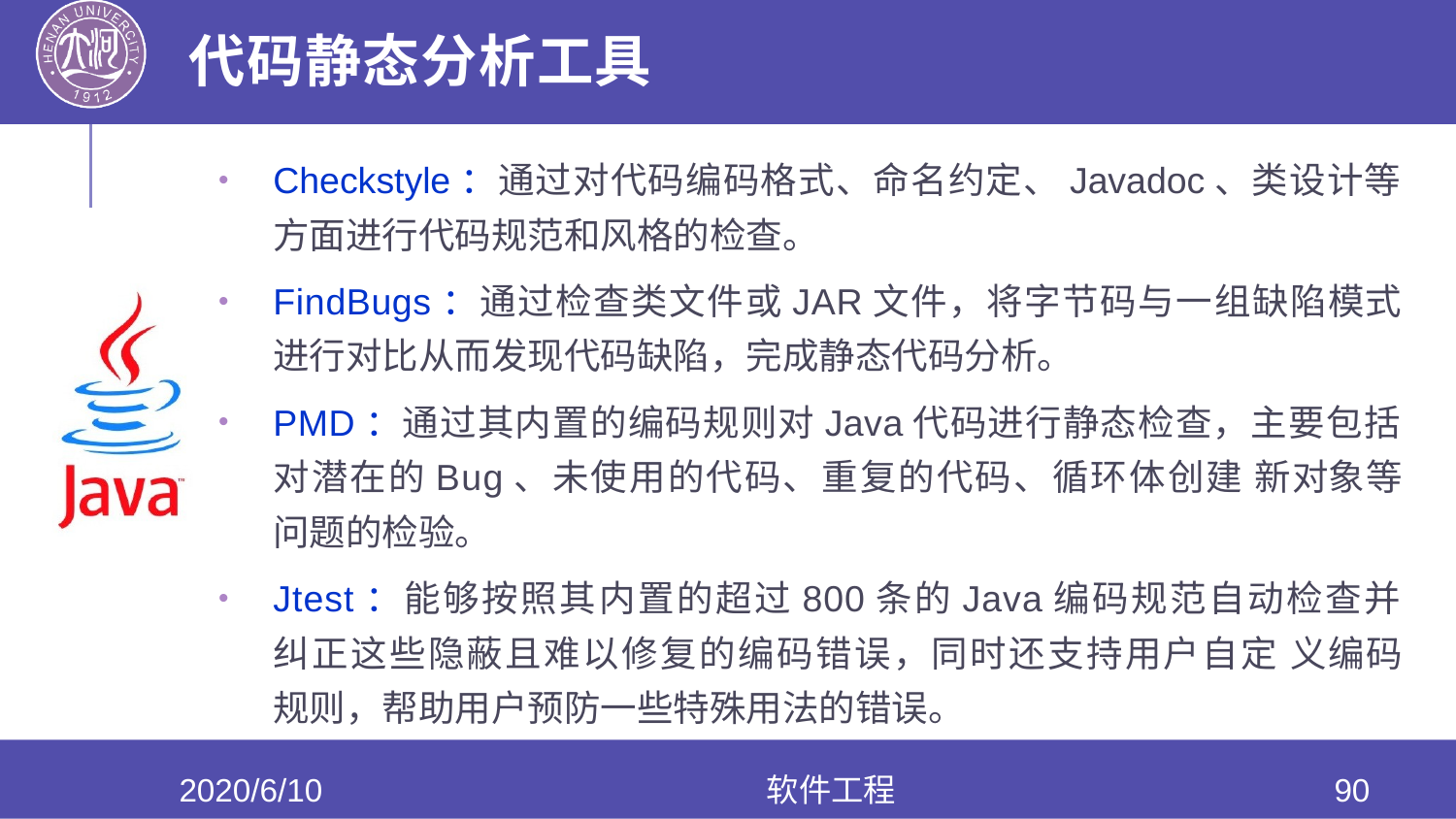

# 代码静态分析工具
Checkstyle：通过对代码编码格式、命名约定、Javadoc、类设计等方面进行代码规范和风格的检查。
FindBugs：通过检查类文件或JAR文件，将字节码与一组缺陷模式进行对比从而发现代码缺陷，完成静态代码分析。
PMD：通过其内置的编码规则对Java代码进行静态检查，主要包括对潜在的Bug、未使用的代码、重复的代码、循环体创建 新对象等问题的检验。
Jtest：能够按照其内置的超过800条的Java编码规范自动检查并纠正这些隐蔽且难以修复的编码错误，同时还支持用户自定 义编码规则，帮助用户预防一些特殊用法的错误。

2020/6/10
软件工程
90